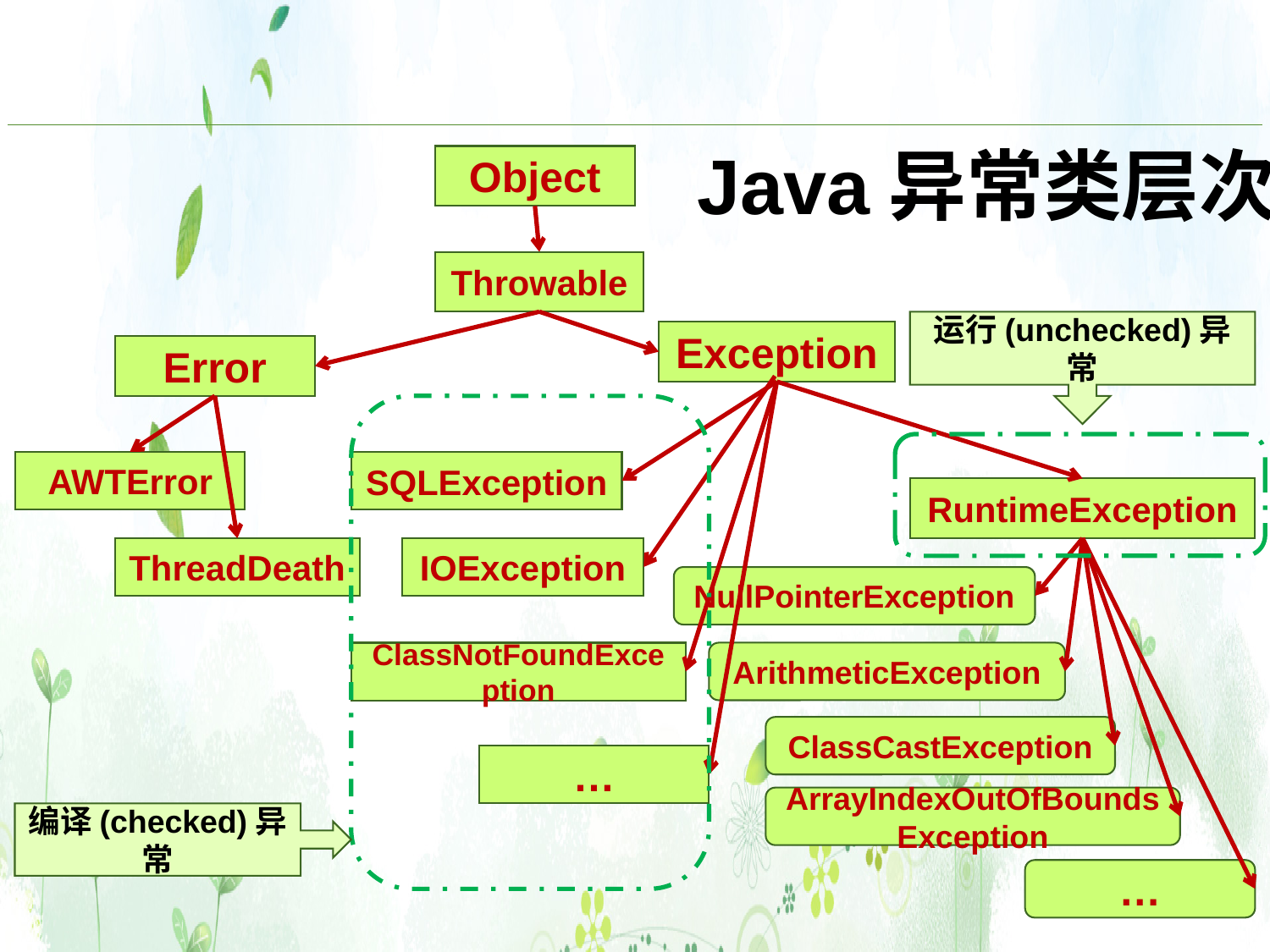

# Java异常类层次
Object
Throwable
运行(unchecked)异常
Exception
Error

AWTError
SQLException
RuntimeException
ThreadDeath
IOException
NullPointerException
ArithmeticException
ClassNotFoundException
ClassCastException
…
ArrayIndexOutOfBoundsException
编译(checked)异常
…